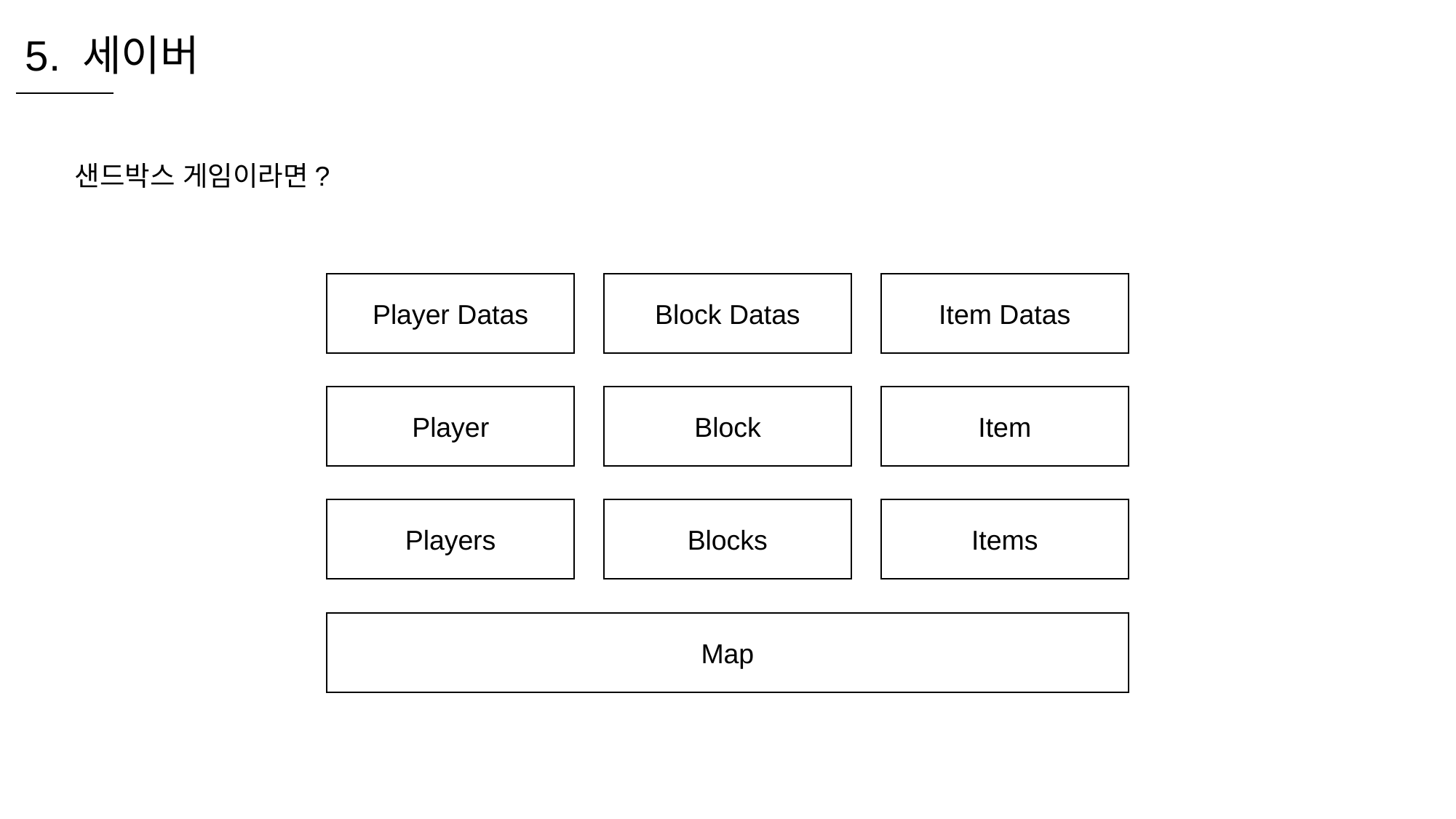

5. 세이버
샌드박스 게임이라면?
Player Datas
Block Datas
Item Datas
Block
Item
Player
Blocks
Items
Players
Map